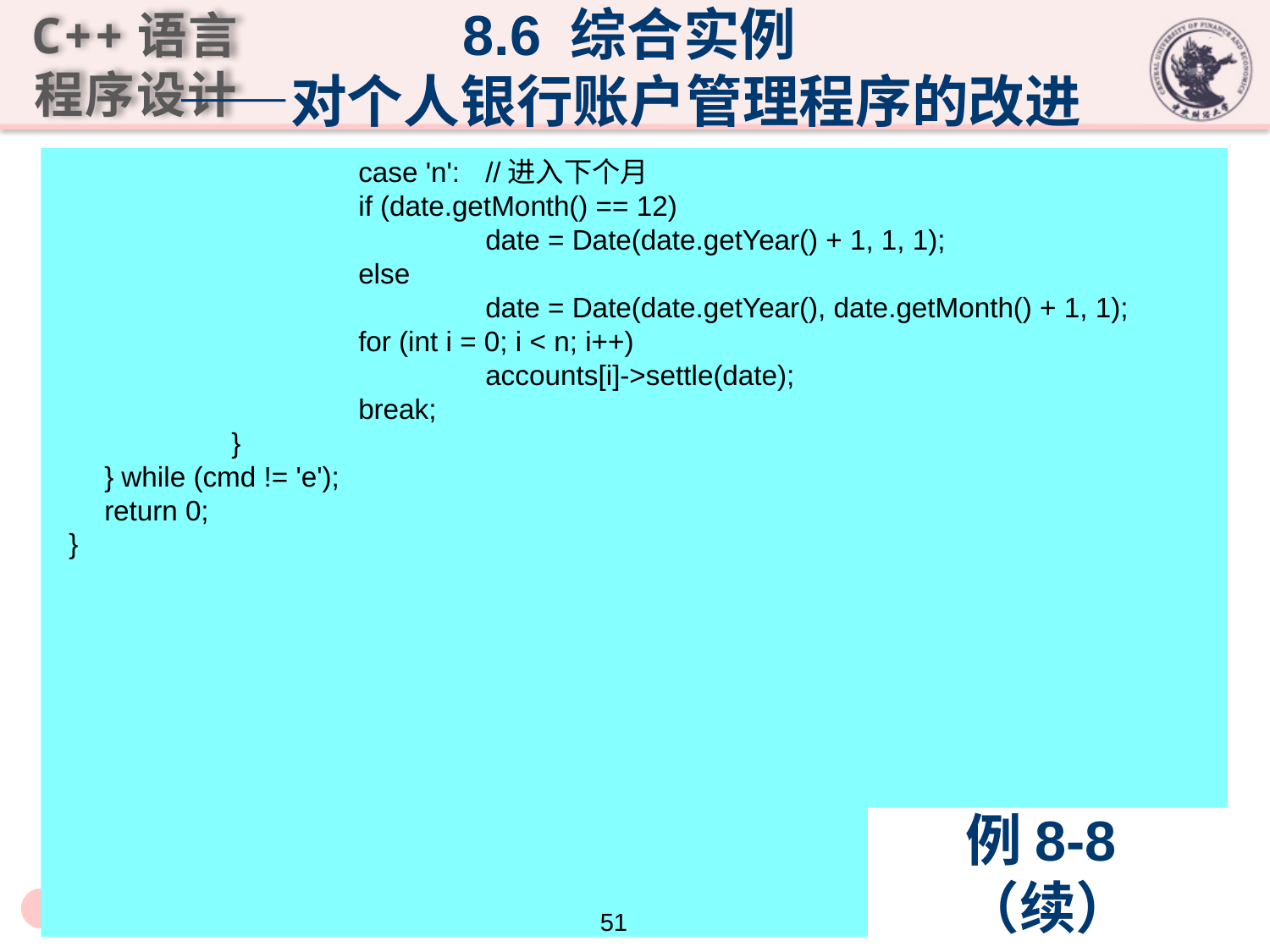

8.6 综合实例
——对个人银行账户管理程序的改进
	    		case 'n':	//进入下个月
			if (date.getMonth() == 12)
				date = Date(date.getYear() + 1, 1, 1);
			else
				date = Date(date.getYear(), date.getMonth() + 1, 1);
			for (int i = 0; i < n; i++)
				accounts[i]->settle(date);
			break;
		}
	} while (cmd != 'e');
	return 0;
}
# 例8-8（续）
51